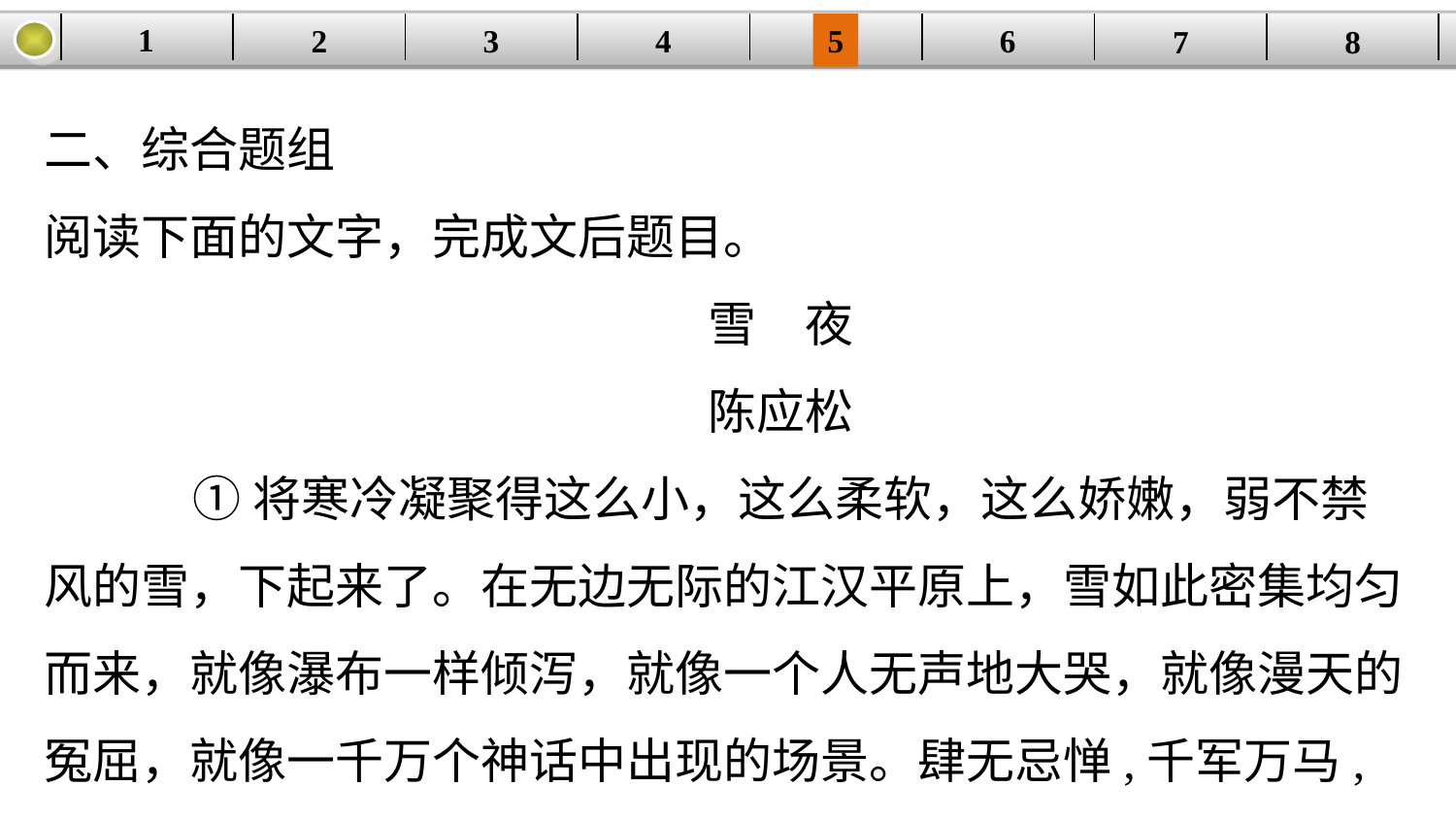

1
2
3
4
|  |  |  |  |  |  |  |  |
| --- | --- | --- | --- | --- | --- | --- | --- |
5
6
7
8

二、综合题组
阅读下面的文字，完成文后题目。
雪　夜
陈应松
    ①将寒冷凝聚得这么小，这么柔软，这么娇嫩，弱不禁风的雪，下起来了。在无边无际的江汉平原上，雪如此密集均匀而来，就像瀑布一样倾泻，就像一个人无声地大哭，就像漫天的冤屈，就像一千万个神话中出现的场景。肆无忌惮,千军万马,奔腾直下。